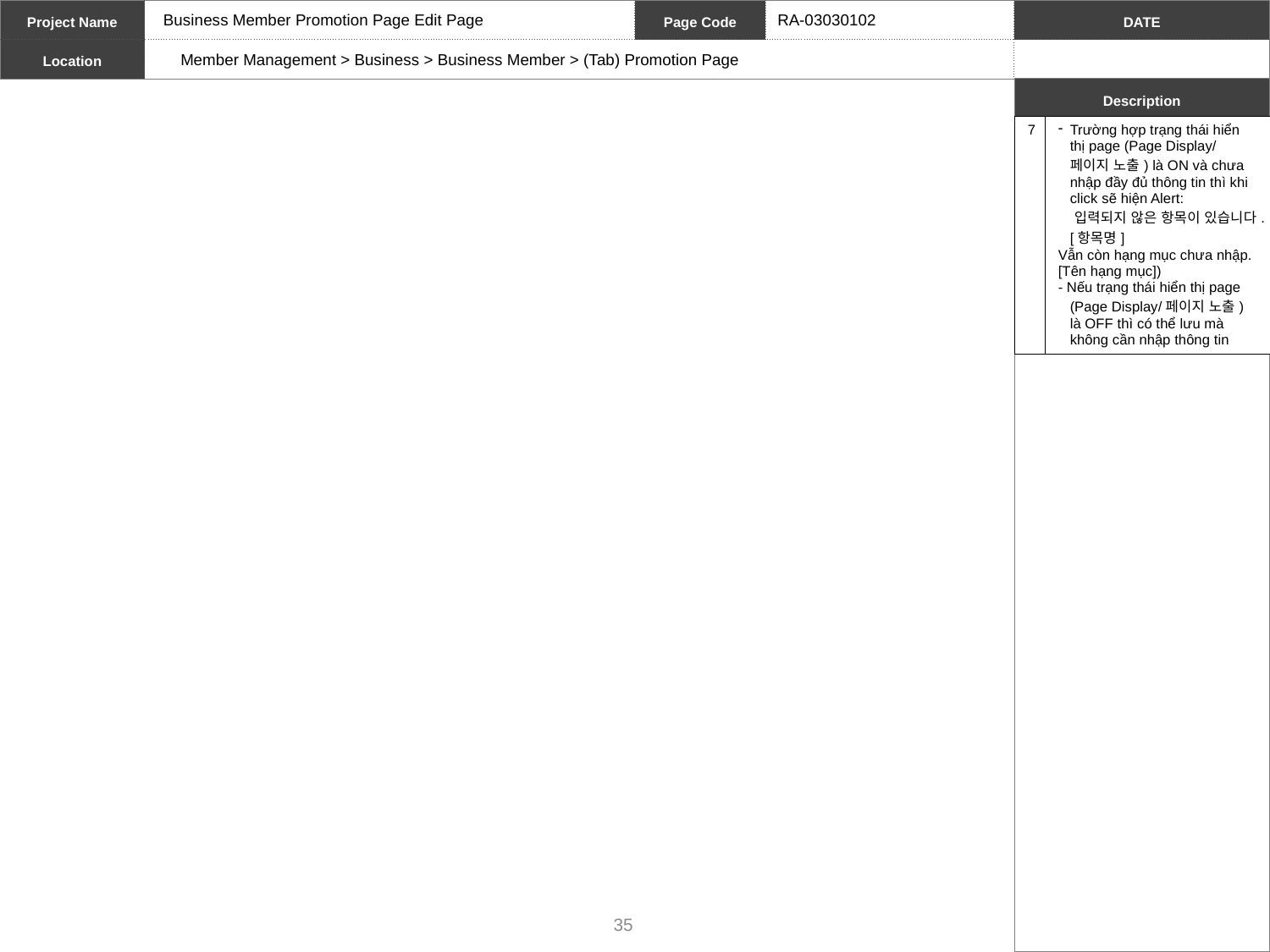

Business Member Promotion Page Edit Page
RA-03030102
Member Management > Business > Business Member > (Tab) Promotion Page
| 7 | Trường hợp trạng thái hiển thị page (Page Display/페이지 노출) là ON và chưa nhập đầy đủ thông tin thì khi click sẽ hiện Alert: 입력되지 않은 항목이 있습니다. [항목명] Vẫn còn hạng mục chưa nhập. [Tên hạng mục]) - Nếu trạng thái hiển thị page (Page Display/페이지 노출) là OFF thì có thể lưu mà không cần nhập thông tin |
| --- | --- |
35